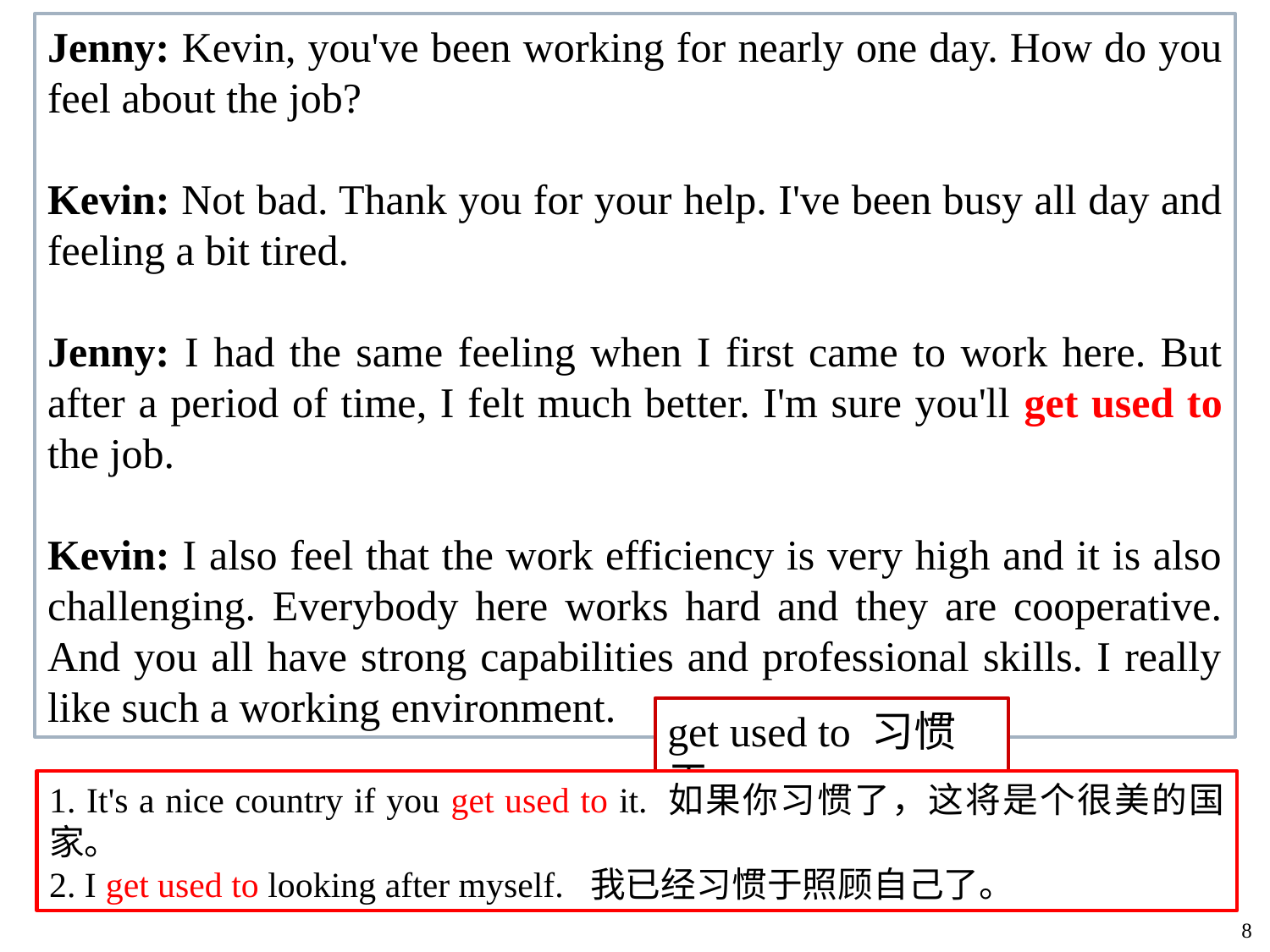

Jenny: Kevin, you've been working for nearly one day. How do you feel about the job?

Kevin: Not bad. Thank you for your help. I've been busy all day and feeling a bit tired.

Jenny: I had the same feeling when I first came to work here. But after a period of time, I felt much better. I'm sure you'll get used to the job.

Kevin: I also feel that the work efficiency is very high and it is also challenging. Everybody here works hard and they are cooperative. And you all have strong capabilities and professional skills. I really like such a working environment.
get used to 习惯于
1. It's a nice country if you get used to it. 如果你习惯了，这将是个很美的国家。
2. I get used to looking after myself.  我已经习惯于照顾自己了。
8